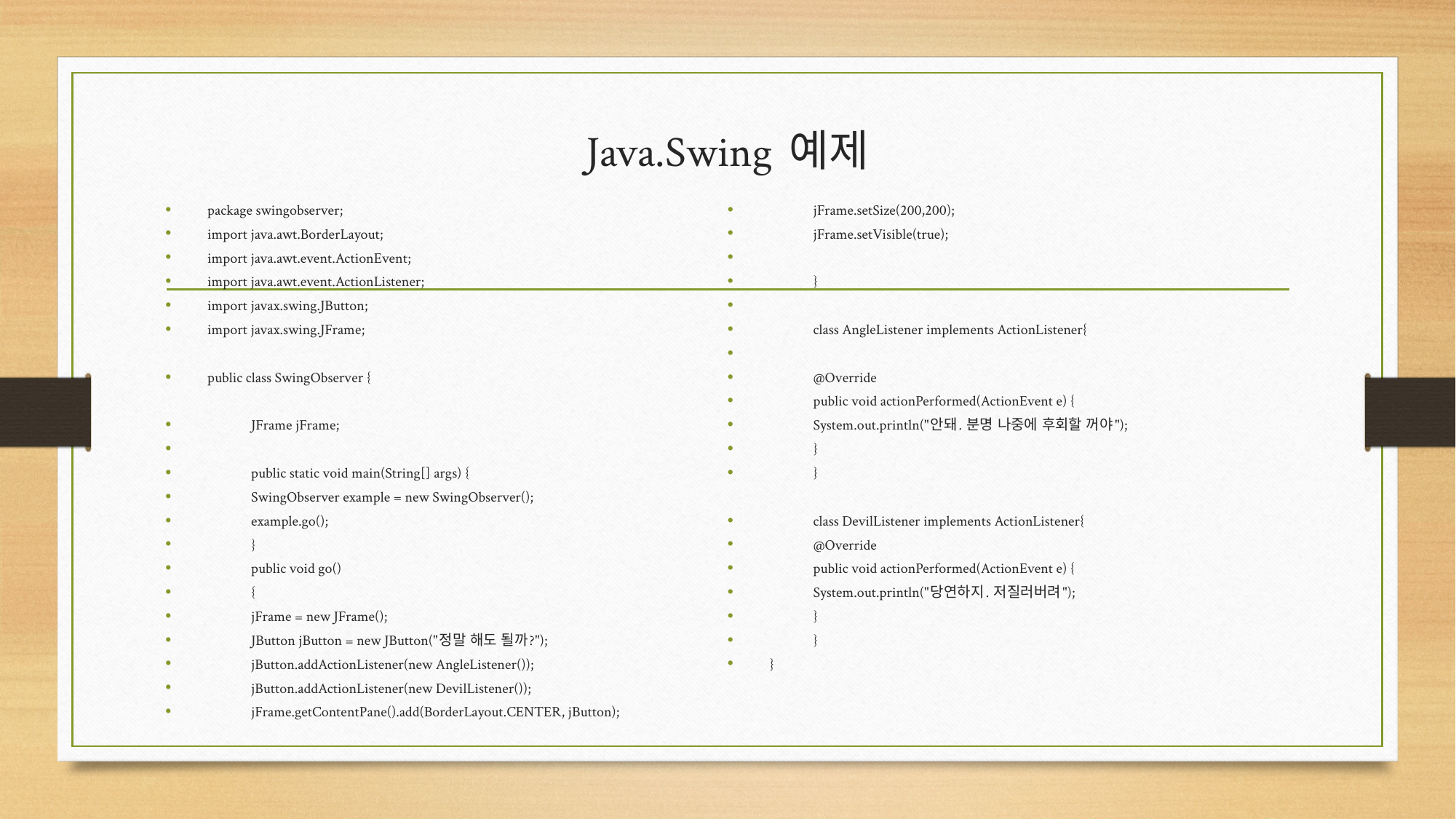

# Java.Swing 예제
package swingobserver;
import java.awt.BorderLayout;
import java.awt.event.ActionEvent;
import java.awt.event.ActionListener;
import javax.swing.JButton;
import javax.swing.JFrame;

public class SwingObserver {

	JFrame jFrame;

	public static void main(String[] args) {
		SwingObserver example = new SwingObserver();
		example.go();
	}
	public void go()
	{
		jFrame = new JFrame();
		JButton jButton = new JButton("정말 해도 될까?");
		jButton.addActionListener(new AngleListener());
		jButton.addActionListener(new DevilListener());
		jFrame.getContentPane().add(BorderLayout.CENTER, jButton);
		jFrame.setSize(200,200);
		jFrame.setVisible(true);

	}

	class AngleListener implements ActionListener{

		@Override
		public void actionPerformed(ActionEvent e) {
			System.out.println("안돼. 분명 나중에 후회할 꺼야");
		}
	}

	class DevilListener implements ActionListener{
		@Override
		public void actionPerformed(ActionEvent e) {
			System.out.println("당연하지. 저질러버려");
		}
	}
}